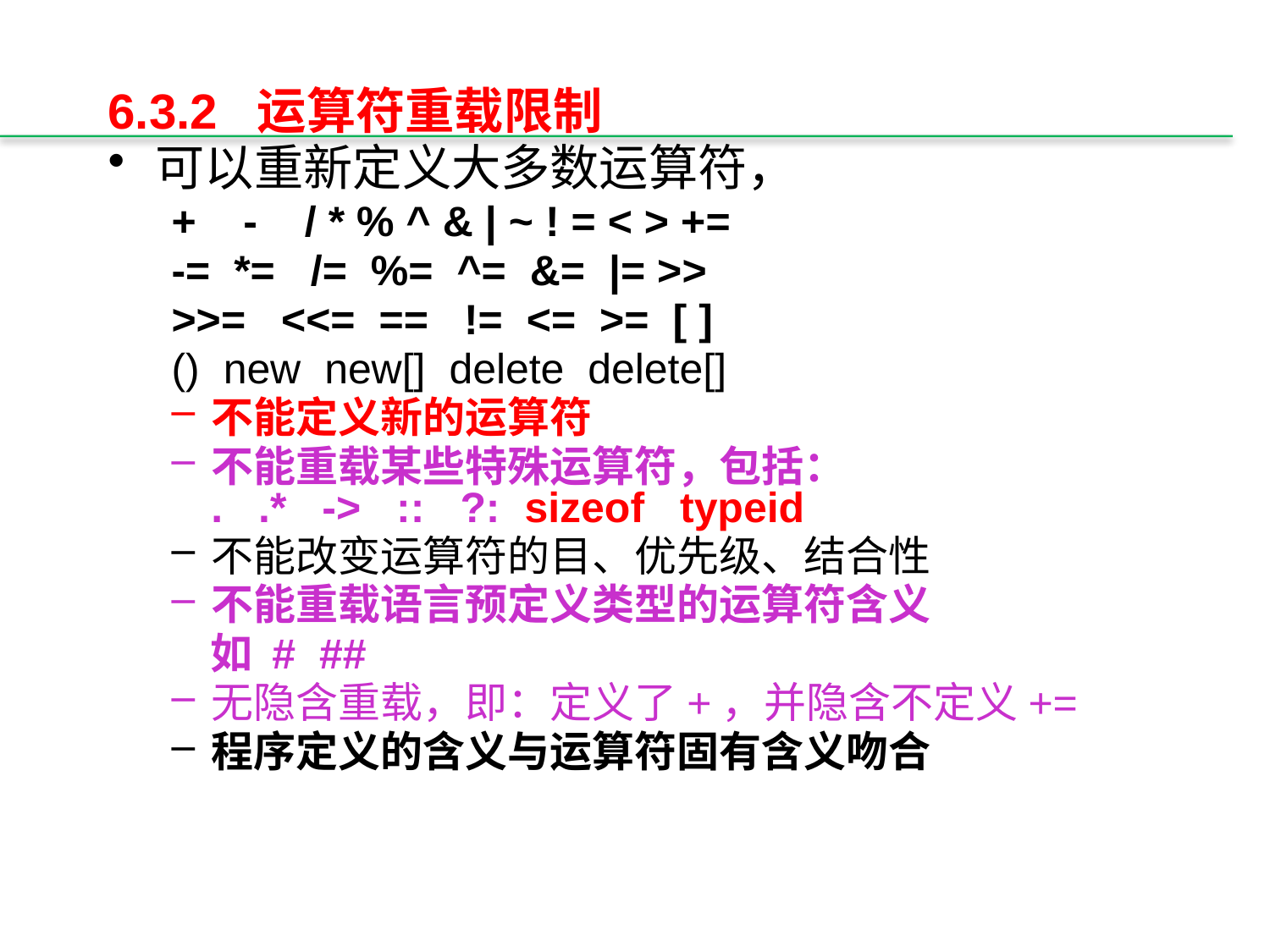

6.3.2  运算符重载限制
可以重新定义大多数运算符，
+    -    / * % ^ & | ~ ! = < > +=
-=  *=   /=  %=  ^=  &=  |= >>
>>=   <<=  ==   !=  <=  >=  [ ]
()  new  new[]  delete  delete[]
不能定义新的运算符
不能重载某些特殊运算符，包括：
.   .*   ->   ::   ?:  sizeof   typeid
不能改变运算符的目、优先级、结合性
不能重载语言预定义类型的运算符含义
   如 #  ##
无隐含重载，即：定义了+，并隐含不定义+=
程序定义的含义与运算符固有含义吻合